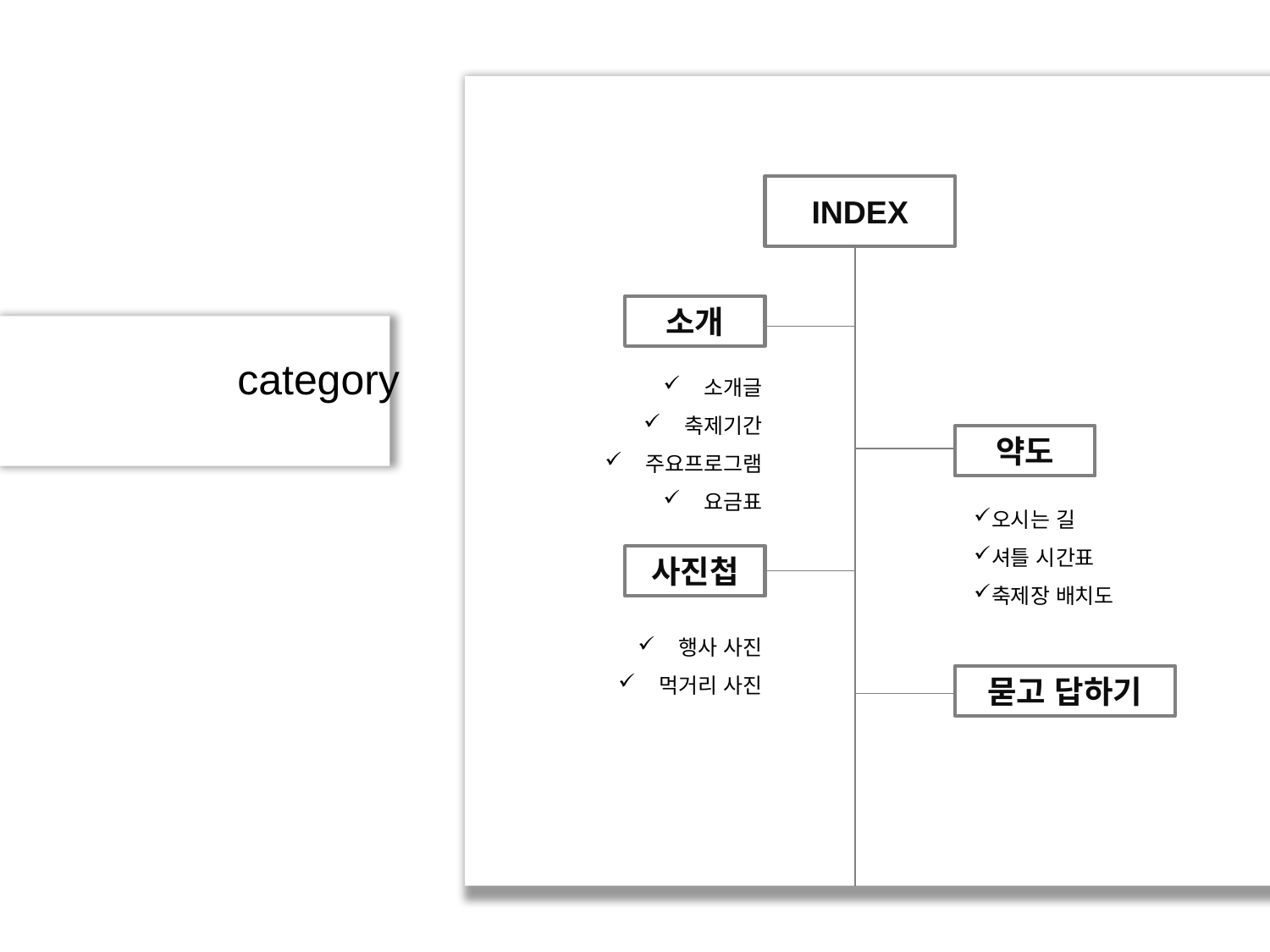

INDEX
소개

category
 소개글
 축제기간
 주요프로그램
 요금표
약도
오시는 길
셔틀 시간표
축제장 배치도
사진첩
 행사 사진
 먹거리 사진

묻고 답하기